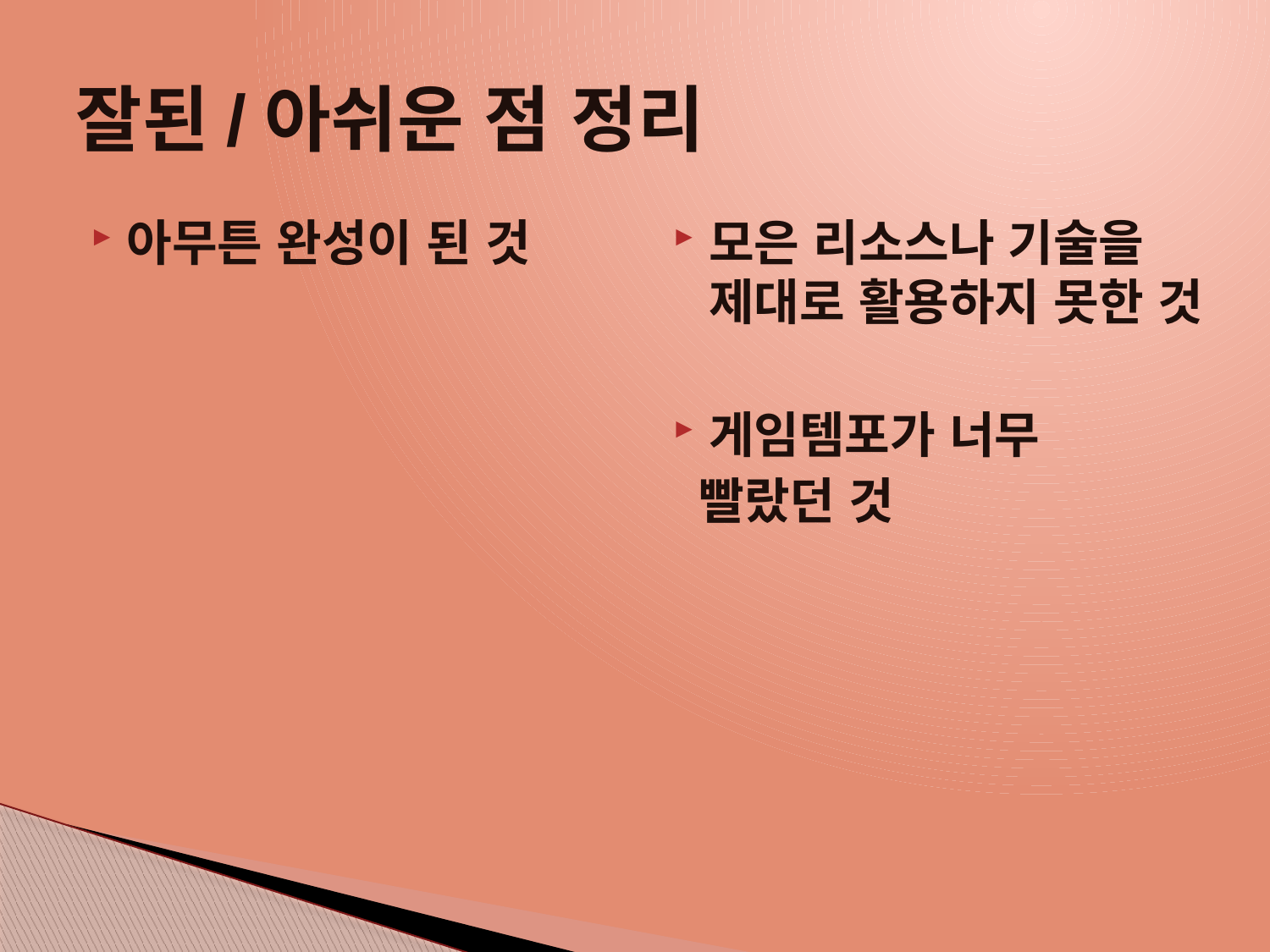

# 잘된/아쉬운 점 정리
아무튼 완성이 된 것

모은 리소스나 기술을 제대로 활용하지 못한 것

게임템포가 너무
 빨랐던 것